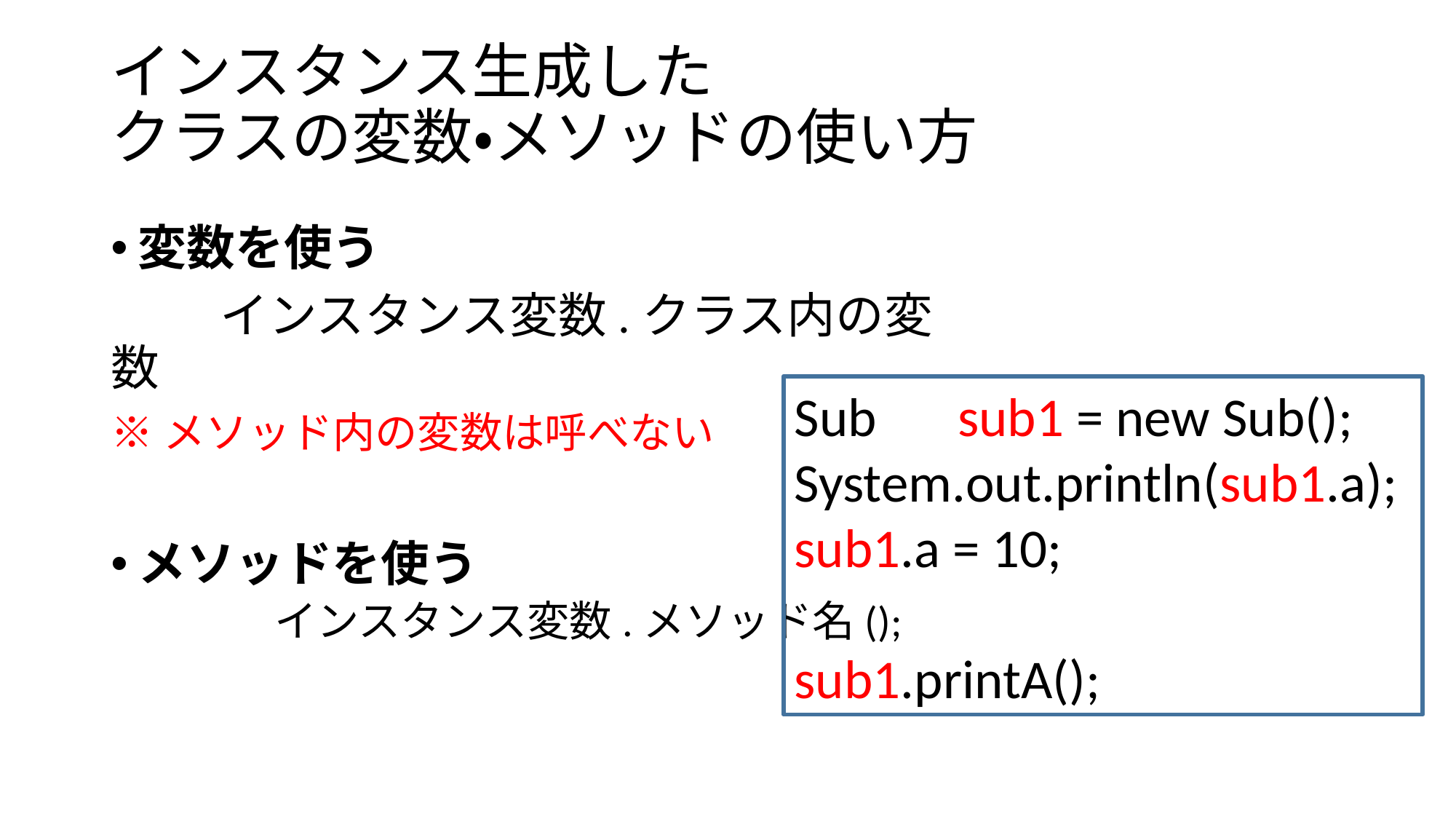

# インスタンス生成した クラスの変数・メソッドの使い方
変数を使う
	インスタンス変数.クラス内の変数
※メソッド内の変数は呼べない

メソッドを使う
	インスタンス変数.メソッド名();
Sub　sub1 = new Sub();
System.out.println(sub1.a);
sub1.a = 10;

sub1.printA();